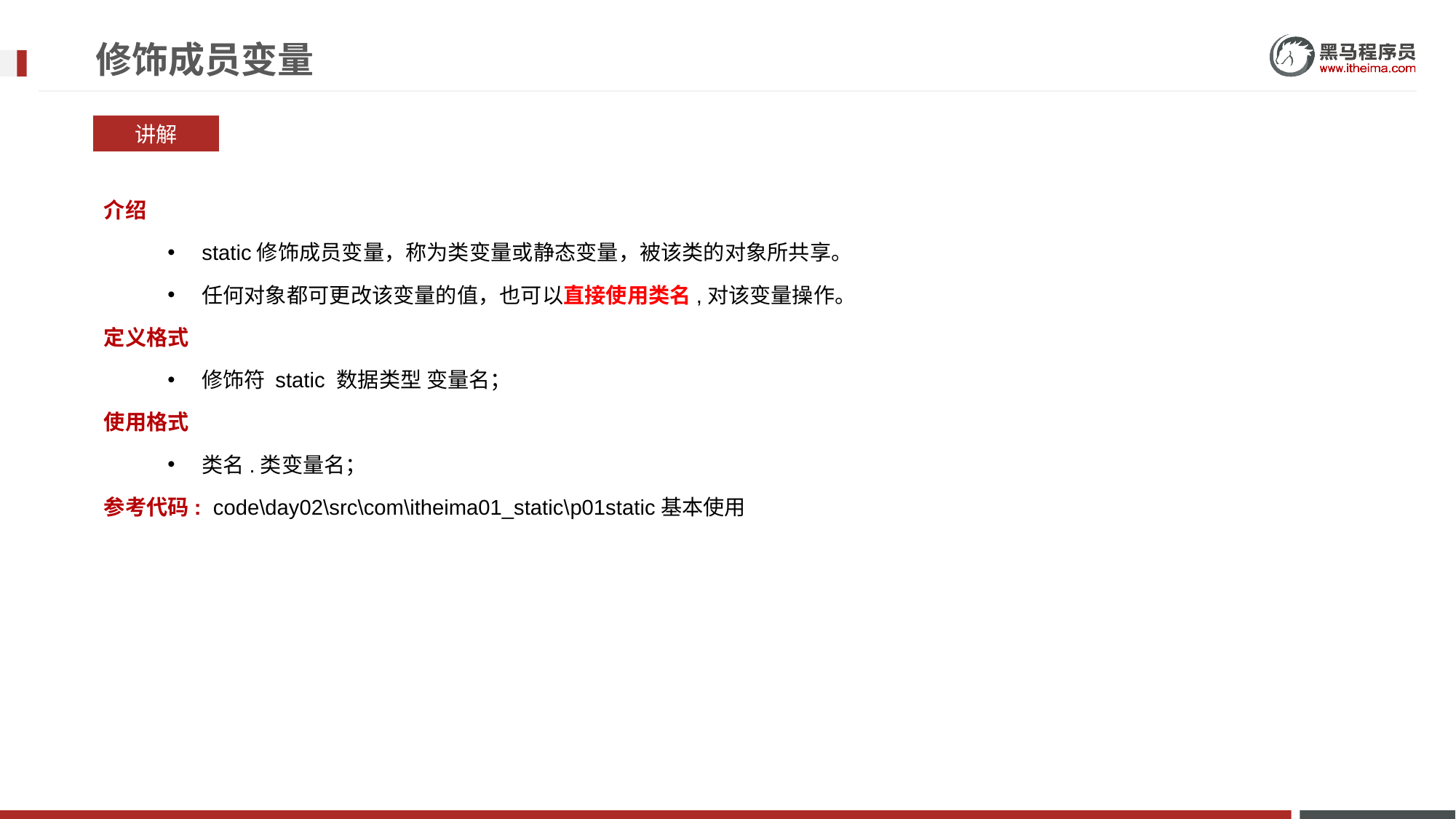

# 修饰成员变量
讲解
介绍
static修饰成员变量，称为类变量或静态变量，被该类的对象所共享。
任何对象都可更改该变量的值，也可以直接使用类名,对该变量操作。
定义格式
修饰符 static 数据类型 变量名；
使用格式
类名.类变量名；
参考代码:	code\day02\src\com\itheima01_static\p01static基本使用